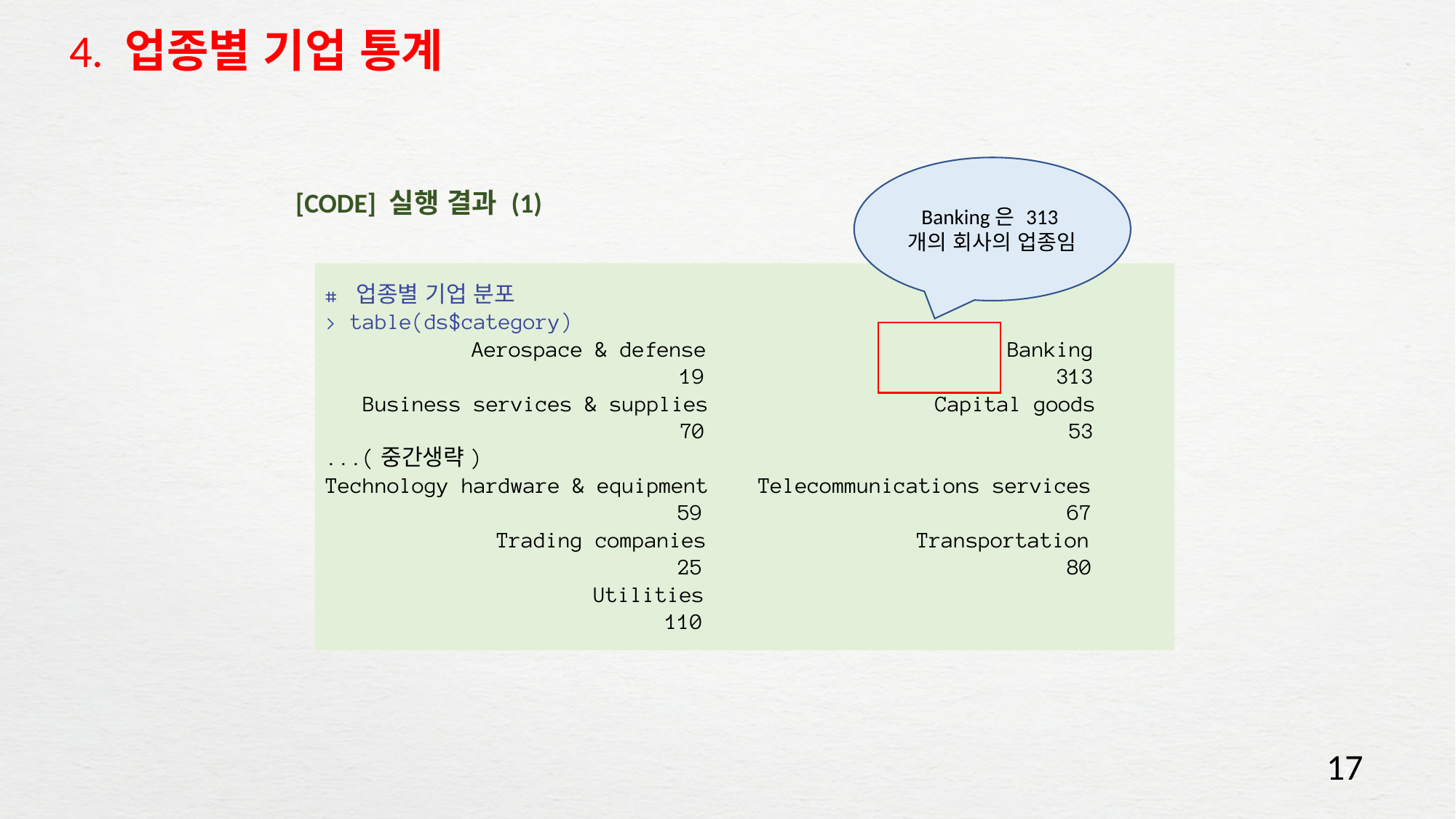

# 4. 업종별 기업 통계
Banking은 313개의 회사의 업종임
[CODE] 실행 결과 (1)

# 업종별 기업 분포
> table(ds$category)
	   Aerospace & defense 		           Banking
		           19 		               313
   Business services & supplies 	              Capital goods
		           70 		                53
...(중간생략)
Technology hardware & equipment    Telecommunications services
		 	  59 			       67
	     Trading companies                 Transportation
			  25 			       80
		    Utilities
			 110

17
17